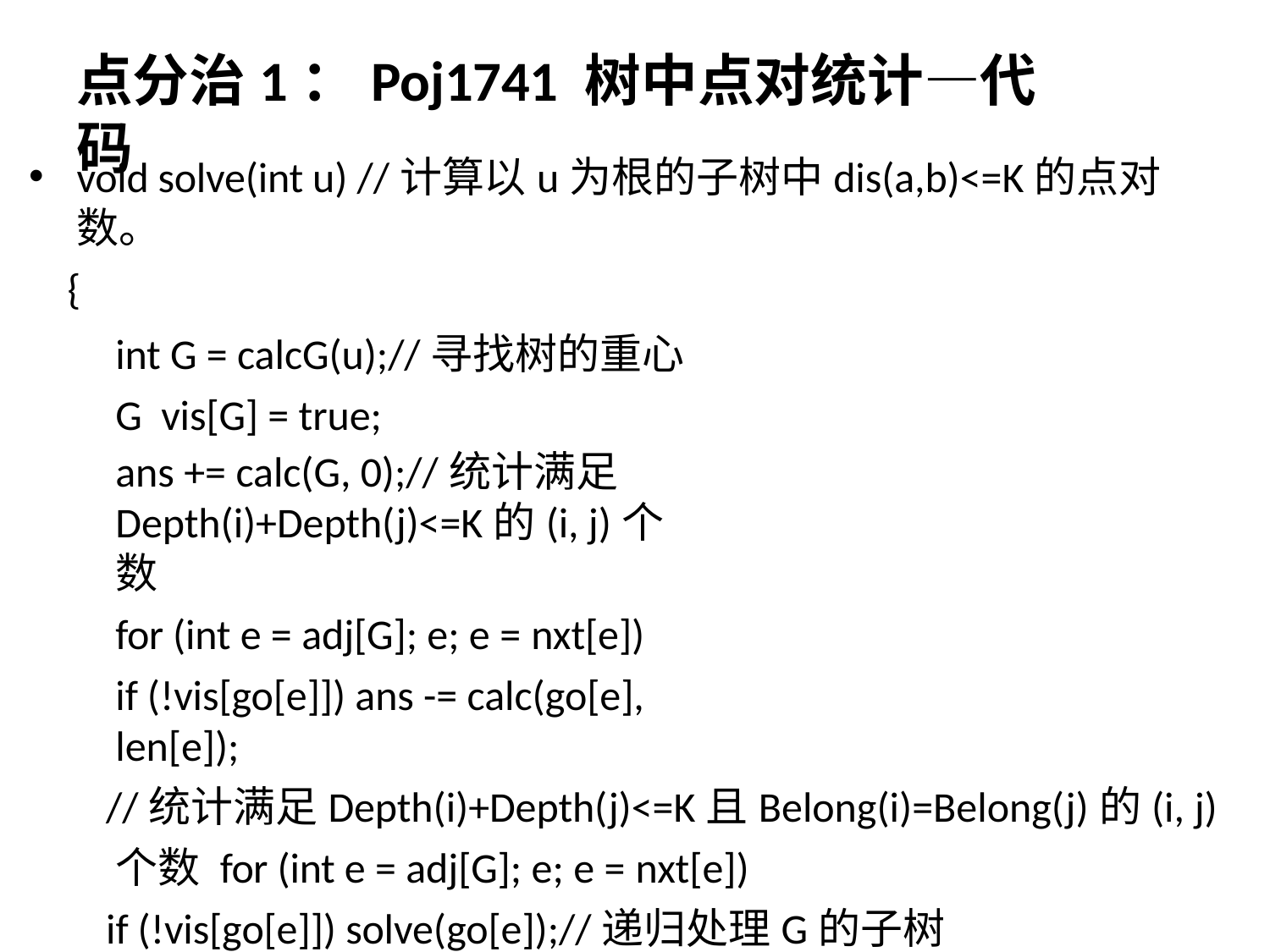

# 点分治1：Poj1741 树中点对统计—代码
void solve(int u) //计算以u为根的子树中dis(a,b)<=K的点对数。
{
int G = calcG(u);//寻找树的重心G  vis[G] = true;
ans += calc(G, 0);//统计满足Depth(i)+Depth(j)<=K的(i, j)个数
for (int e = adj[G]; e; e = nxt[e])
if (!vis[go[e]]) ans -= calc(go[e], len[e]);
//统计满足Depth(i)+Depth(j)<=K且Belong(i)=Belong(j)的(i, j)个数 for (int e = adj[G]; e; e = nxt[e])
if (!vis[go[e]]) solve(go[e]);//递归处理G的子树
}